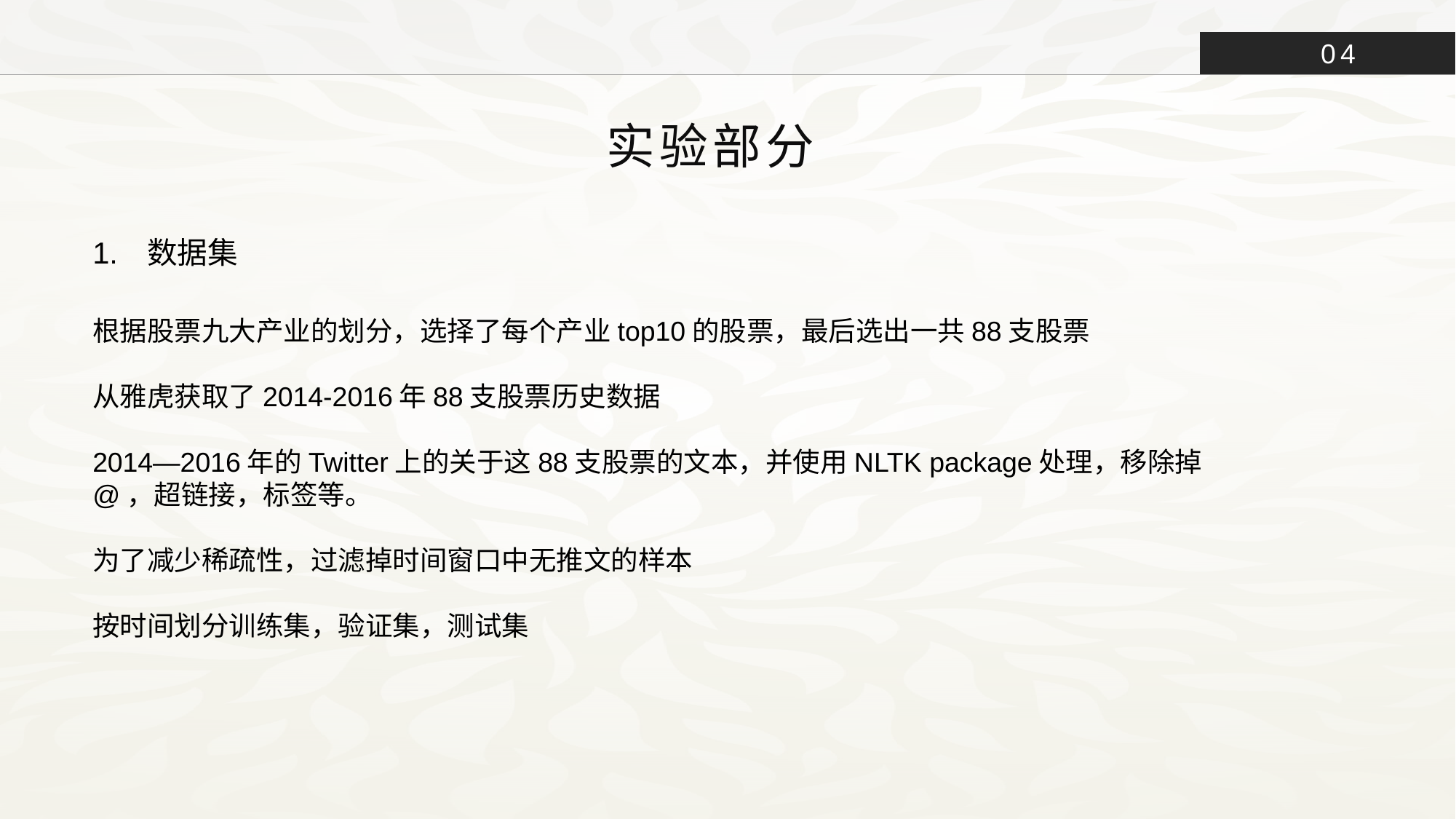

04
 实验部分
数据集

根据股票九大产业的划分，选择了每个产业top10的股票，最后选出一共88支股票

从雅虎获取了2014-2016年88支股票历史数据

2014—2016年的Twitter上的关于这88支股票的文本，并使用NLTK package处理，移除掉@，超链接，标签等。

为了减少稀疏性，过滤掉时间窗口中无推文的样本

按时间划分训练集，验证集，测试集